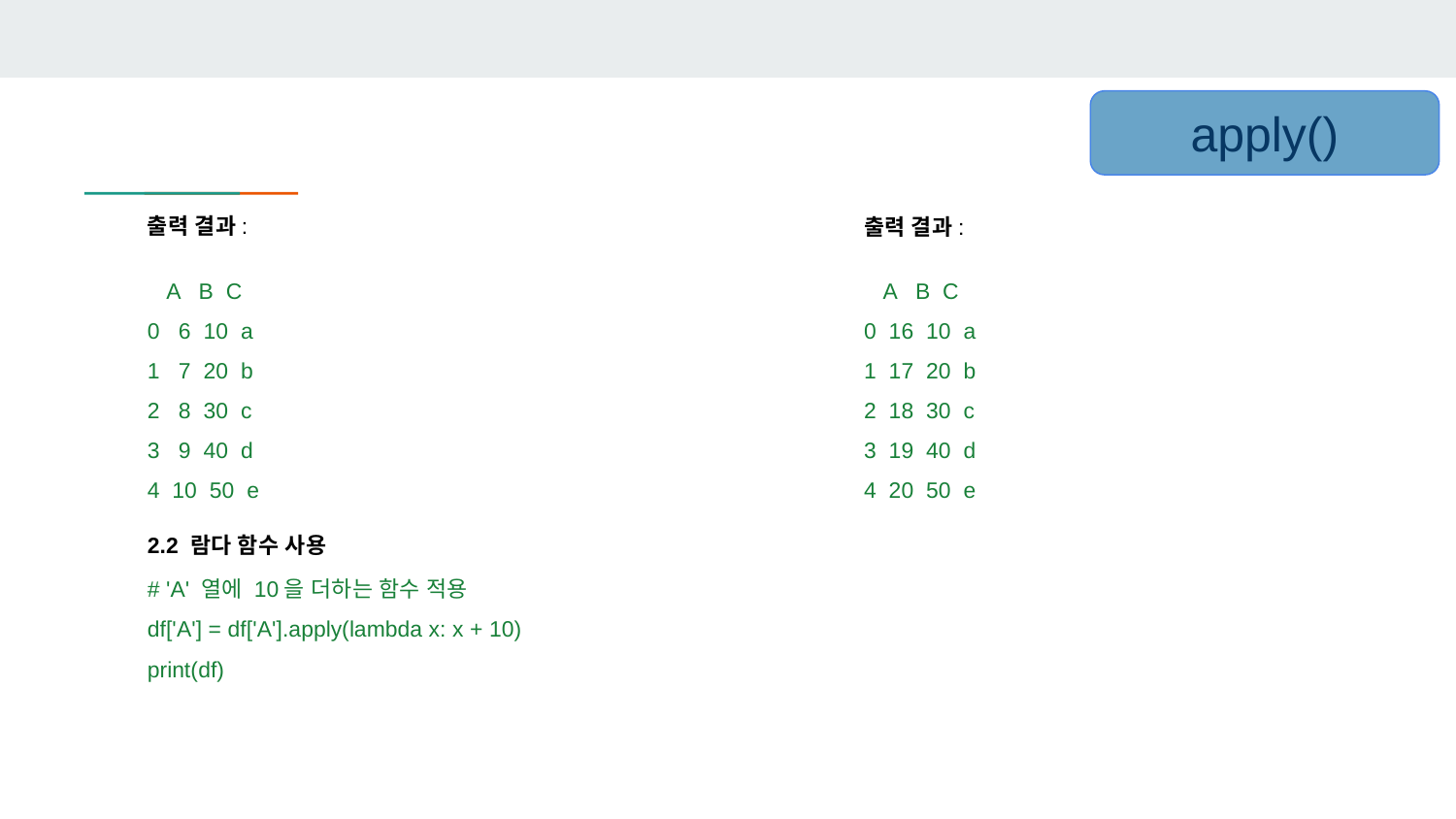

apply()
출력 결과:
   A   B  C
0   6  10  a
1   7  20  b
2   8  30  c
3   9  40  d
4  10  50  e
2.2 람다 함수 사용
# 'A' 열에 10을 더하는 함수 적용
df['A'] = df['A'].apply(lambda x: x + 10)
print(df)
출력 결과:
   A   B  C
0  16  10  a
1  17  20  b
2  18  30  c
3  19  40  d
4  20  50  e